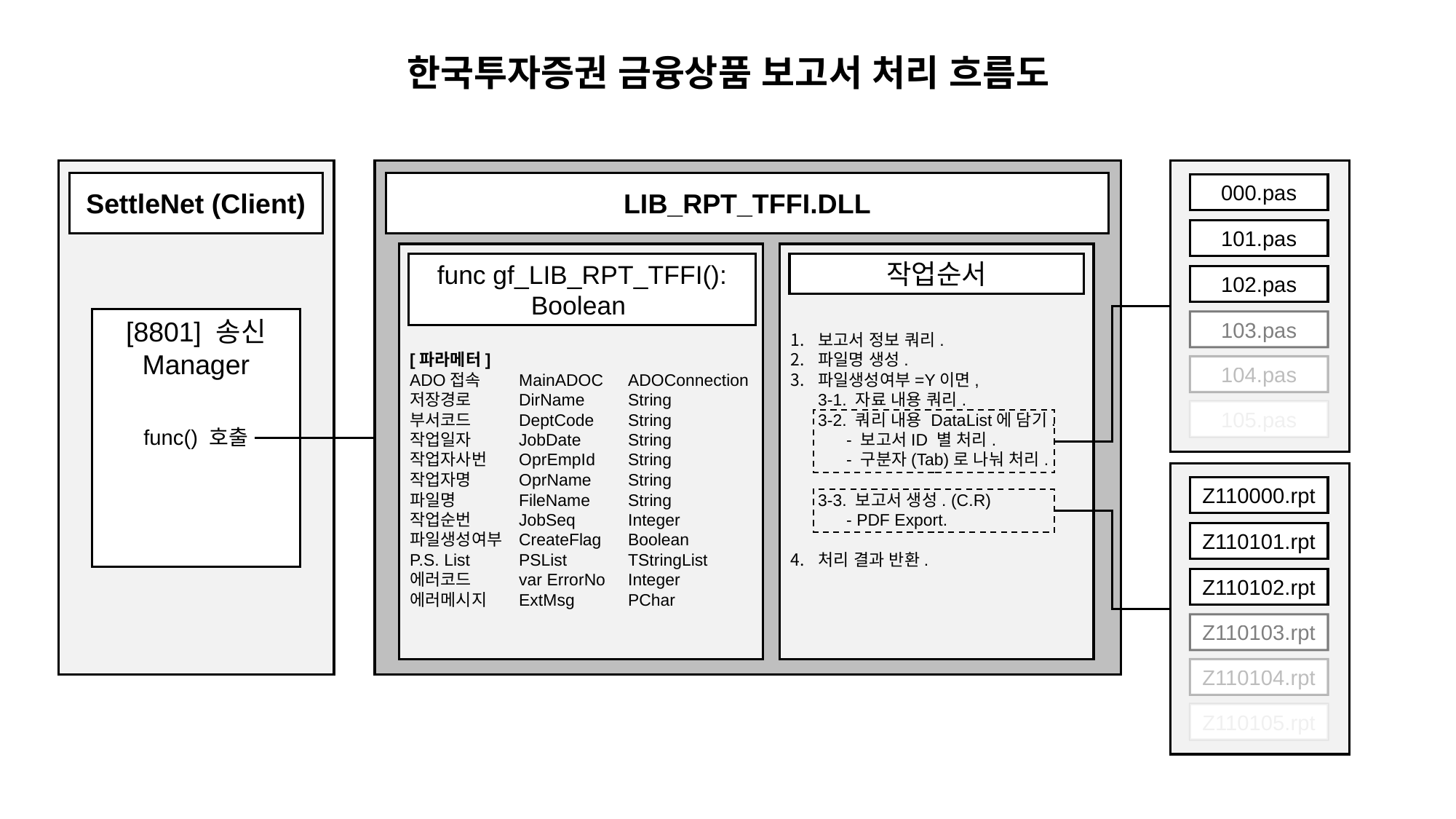

한국투자증권 금융상품 보고서 처리 흐름도

SettleNet (Client)
LIB_RPT_TFFI.DLL
000.pas
101.pas

[파라메터]
ADO접속	MainADOC	ADOConnection
저장경로	DirName	String
부서코드	DeptCode	String
작업일자	JobDate	String
작업자사번	OprEmpId	String
작업자명	OprName	String
파일명	FileName	String
작업순번	JobSeq	Integer
파일생성여부	CreateFlag	Boolean
P.S. List	PSList	TStringList
에러코드	var ErrorNo	Integer
에러메시지	ExtMsg	PChar

보고서 정보 쿼리.
파일명 생성.
파일생성여부=Y이면,
3-1. 자료 내용 쿼리.
3-2. 쿼리 내용 DataList에 담기.
      - 보고서ID 별 처리.
      - 구분자(Tab)로 나눠 처리.
3-3. 보고서 생성. (C.R)
      - PDF Export.
처리 결과 반환.

func gf_LIB_RPT_TFFI(): Boolean
작업순서
102.pas
[8801] 송신 Manager

func() 호출
103.pas
104.pas
105.pas

Z110000.rpt

Z110101.rpt
Z110102.rpt
Z110103.rpt
Z110104.rpt
Z110105.rpt